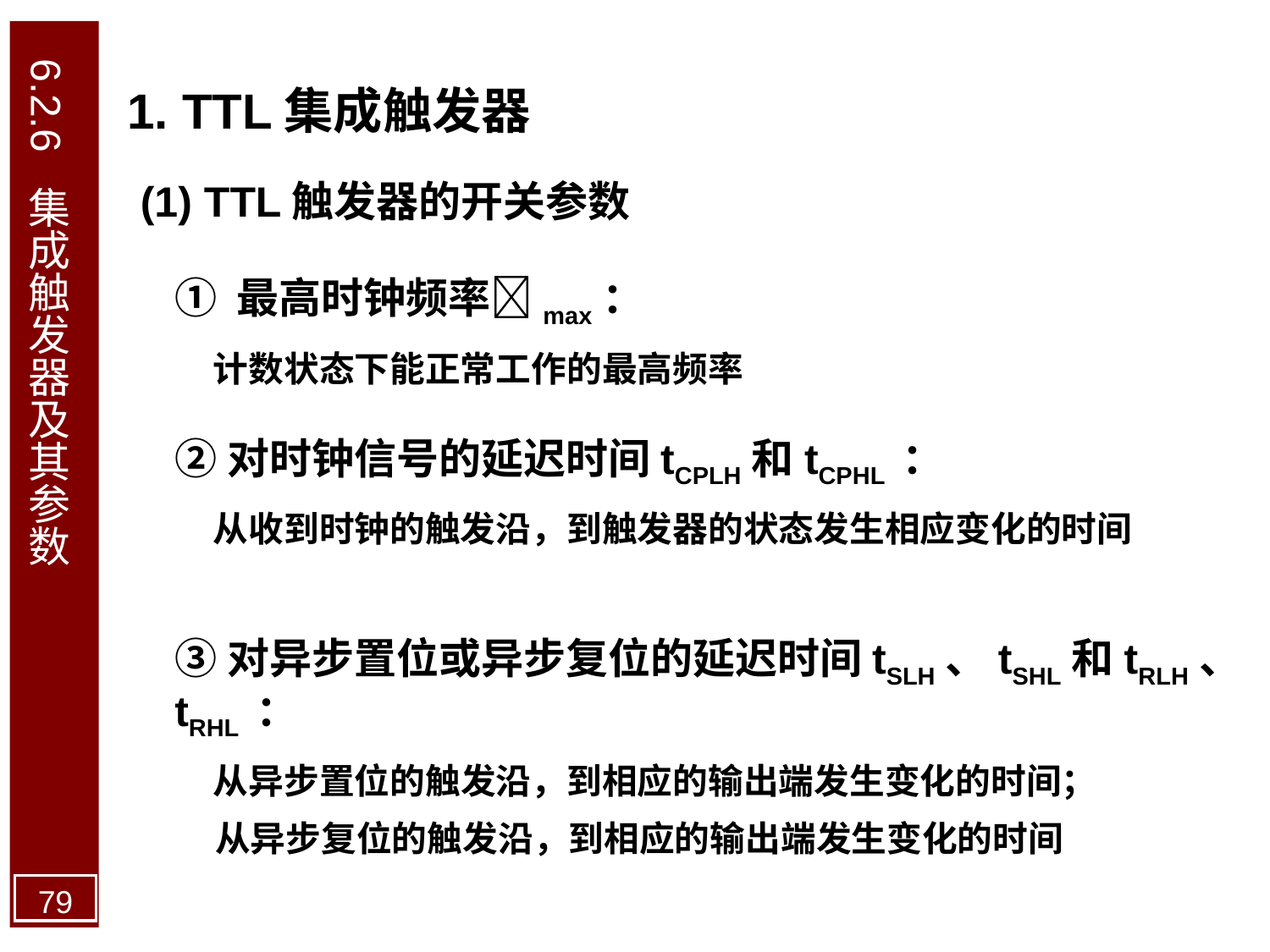

# 6.2.6  集成触发器及其参数
1. TTL集成触发器
(1) TTL触发器的开关参数
① 最高时钟频率ƒmax：
   计数状态下能正常工作的最高频率
②对时钟信号的延迟时间tCPLH和tCPHL ：
   从收到时钟的触发沿，到触发器的状态发生相应变化的时间
③对异步置位或异步复位的延迟时间tSLH、tSHL和tRLH、tRHL ：
   从异步置位的触发沿，到相应的输出端发生变化的时间；
    从异步复位的触发沿，到相应的输出端发生变化的时间
79